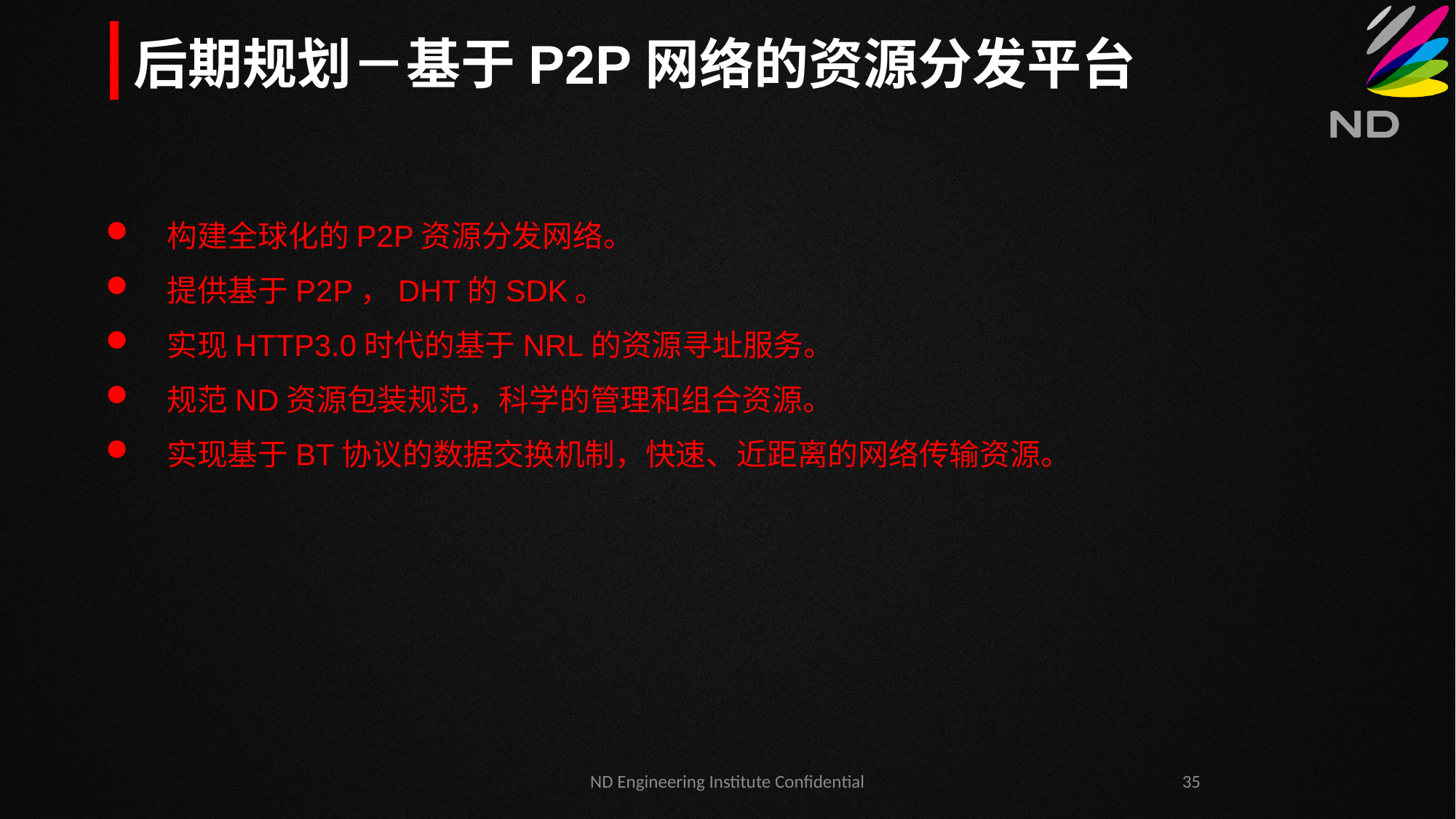

后期规划－基于P2P网络的资源分发平台
构建全球化的P2P资源分发网络。
提供基于P2P，DHT的SDK。
实现HTTP3.0时代的基于NRL的资源寻址服务。
规范ND资源包装规范，科学的管理和组合资源。
实现基于BT协议的数据交换机制，快速、近距离的网络传输资源。
ND Engineering Institute Confidential
35